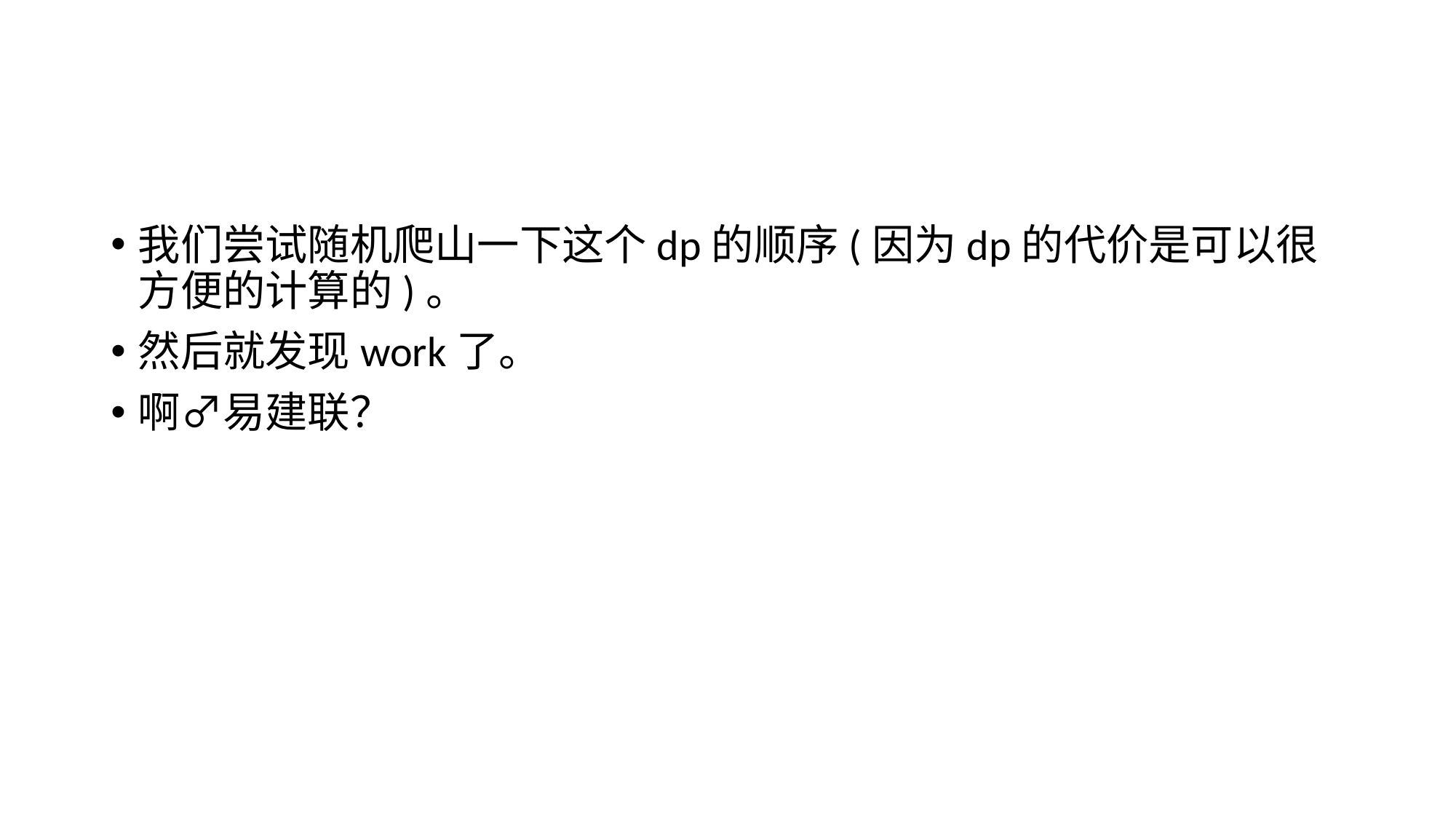

#
我们尝试随机爬山一下这个dp的顺序(因为dp的代价是可以很方便的计算的)。
然后就发现work了。
啊♂易建联？